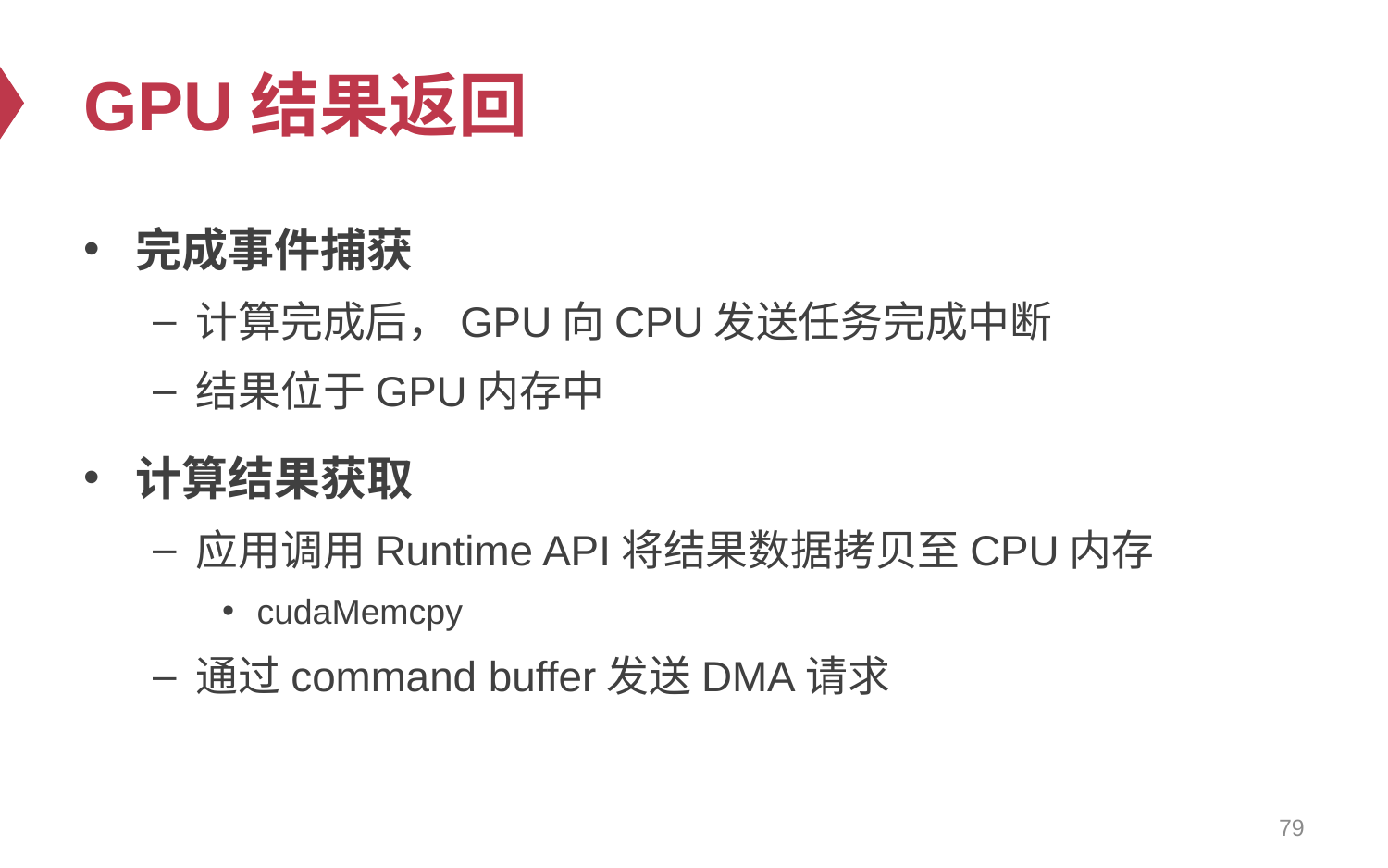

# GPU结果返回
完成事件捕获
计算完成后，GPU向CPU发送任务完成中断
结果位于GPU内存中
计算结果获取
应用调用Runtime API将结果数据拷贝至CPU内存
cudaMemcpy
通过command buffer发送DMA请求
79